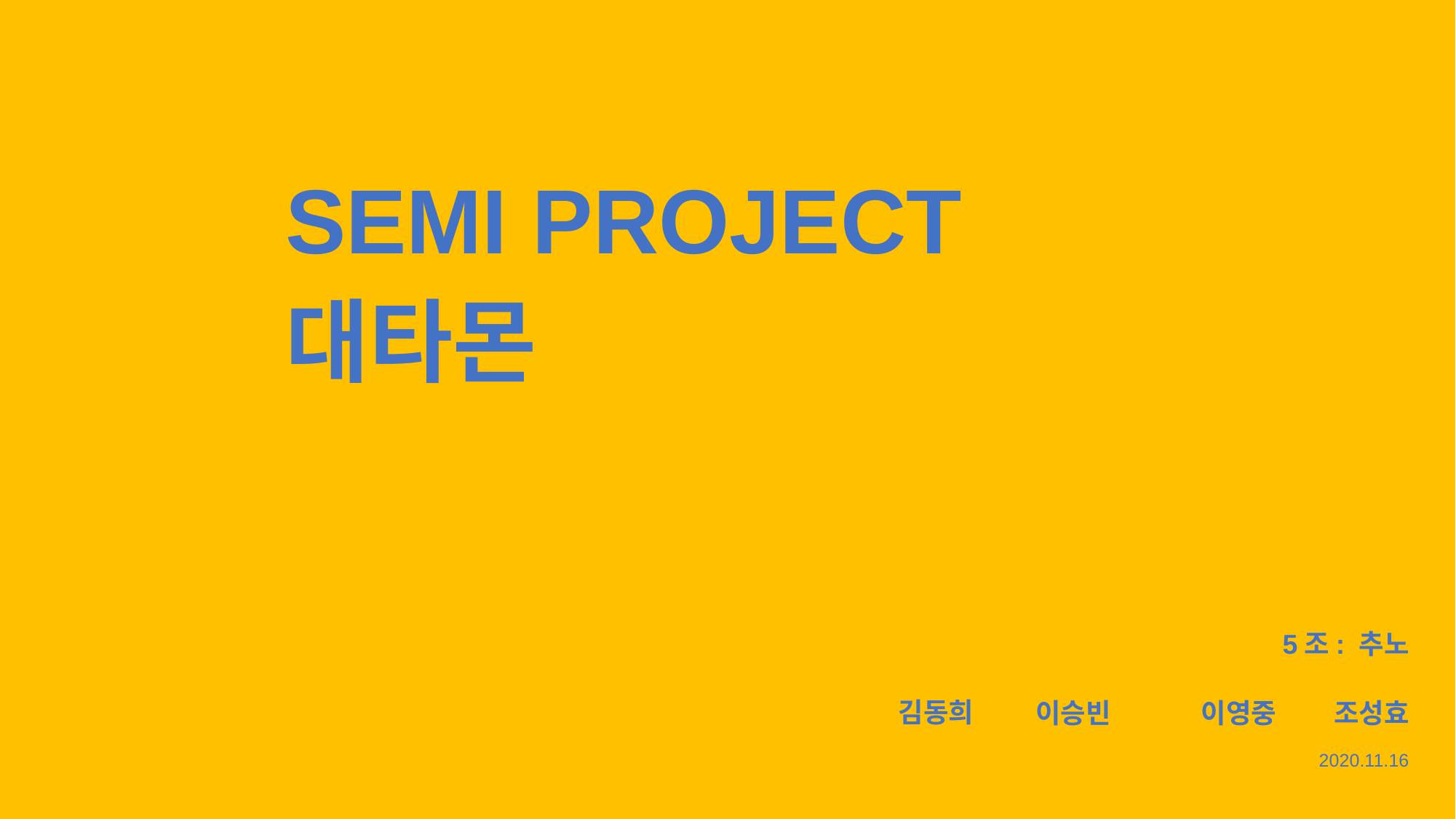

SEMI PROJECT
대타몬
5조: 추노
김동희
이승빈
이영중
조성효
2020.11.16